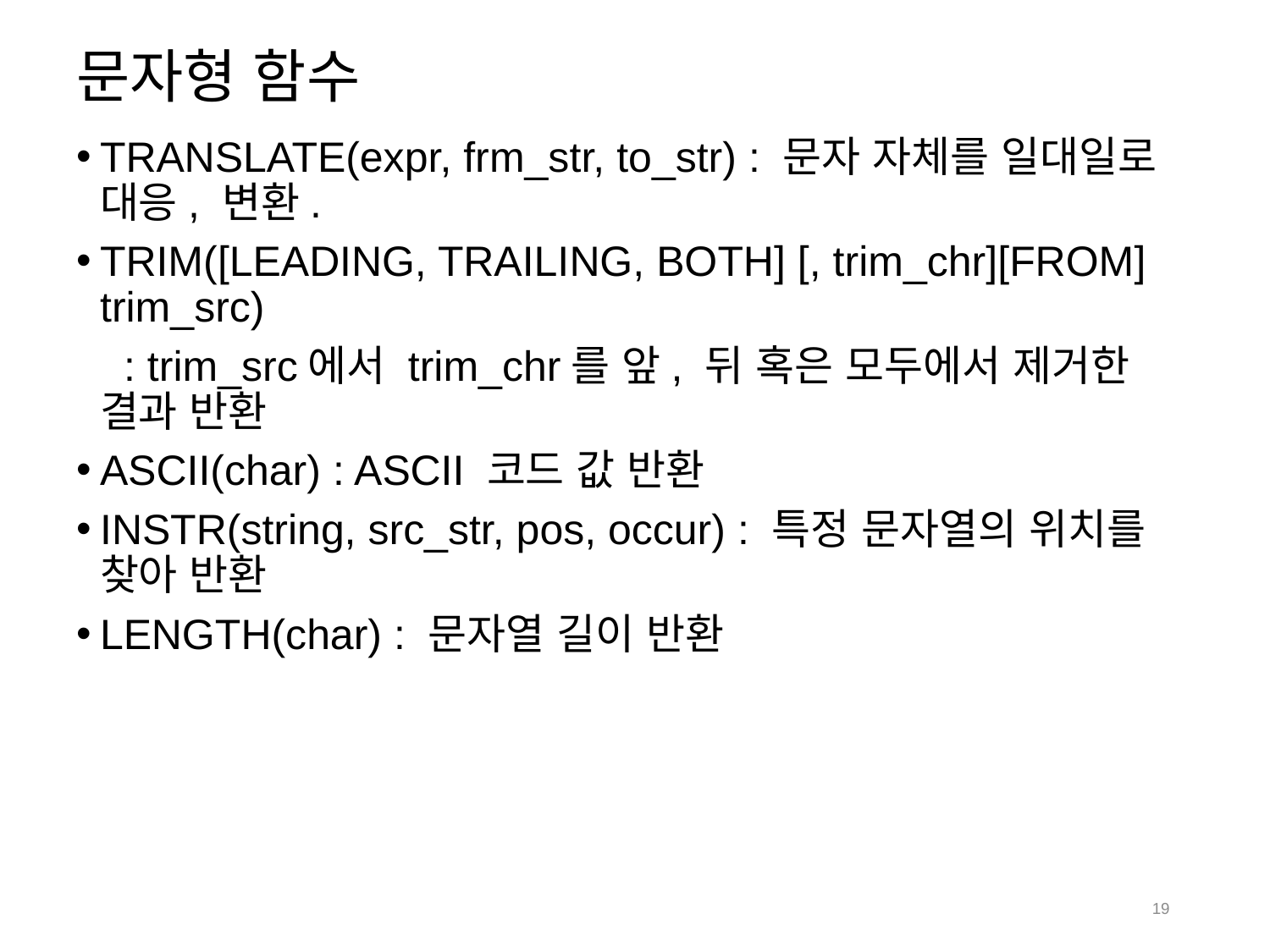

# 문자형 함수
TRANSLATE(expr, frm_str, to_str) : 문자 자체를 일대일로 대응, 변환.
TRIM([LEADING, TRAILING, BOTH] [, trim_chr][FROM] trim_src)
    : trim_src에서 trim_chr를 앞, 뒤 혹은 모두에서 제거한 결과 반환
ASCII(char) : ASCII 코드 값 반환
INSTR(string, src_str, pos, occur) : 특정 문자열의 위치를 찾아 반환
LENGTH(char) : 문자열 길이 반환
19